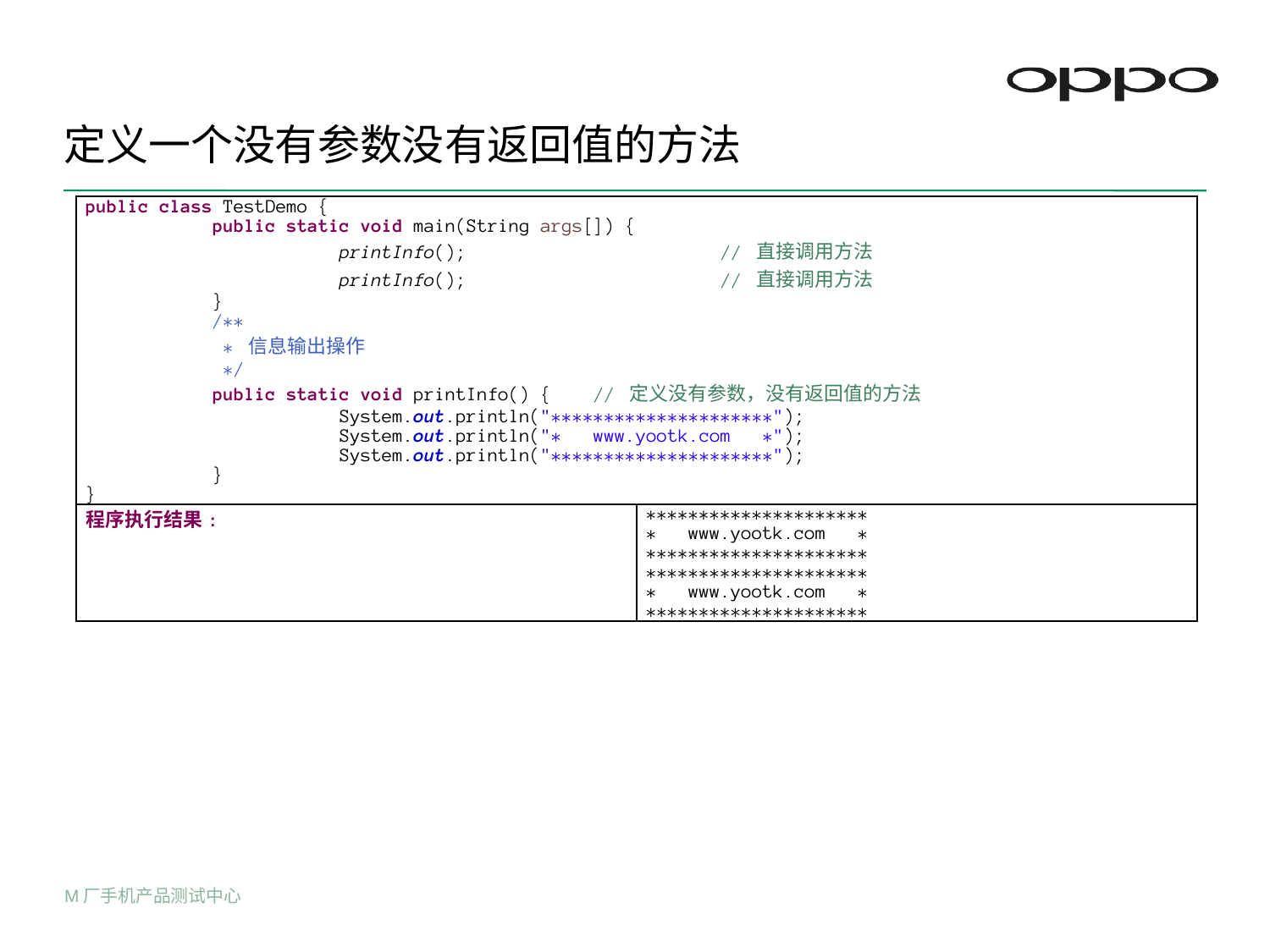

# 定义一个没有参数没有返回值的方法
| public class TestDemo { public static void main(String args[]) { printInfo(); // 直接调用方法 printInfo(); // 直接调用方法 } /\*\* \* 信息输出操作 \*/ public static void printInfo() { // 定义没有参数，没有返回值的方法 System.out.println("\*\*\*\*\*\*\*\*\*\*\*\*\*\*\*\*\*\*\*\*\*"); System.out.println("\* www.yootk.com \*"); System.out.println("\*\*\*\*\*\*\*\*\*\*\*\*\*\*\*\*\*\*\*\*\*"); } } |  |
| --- | --- |
| 程序执行结果: | \*\*\*\*\*\*\*\*\*\*\*\*\*\*\*\*\*\*\*\*\* \* www.yootk.com \* \*\*\*\*\*\*\*\*\*\*\*\*\*\*\*\*\*\*\*\*\* \*\*\*\*\*\*\*\*\*\*\*\*\*\*\*\*\*\*\*\*\* \* www.yootk.com \* \*\*\*\*\*\*\*\*\*\*\*\*\*\*\*\*\*\*\*\*\* |

M厂手机产品测试中心
25